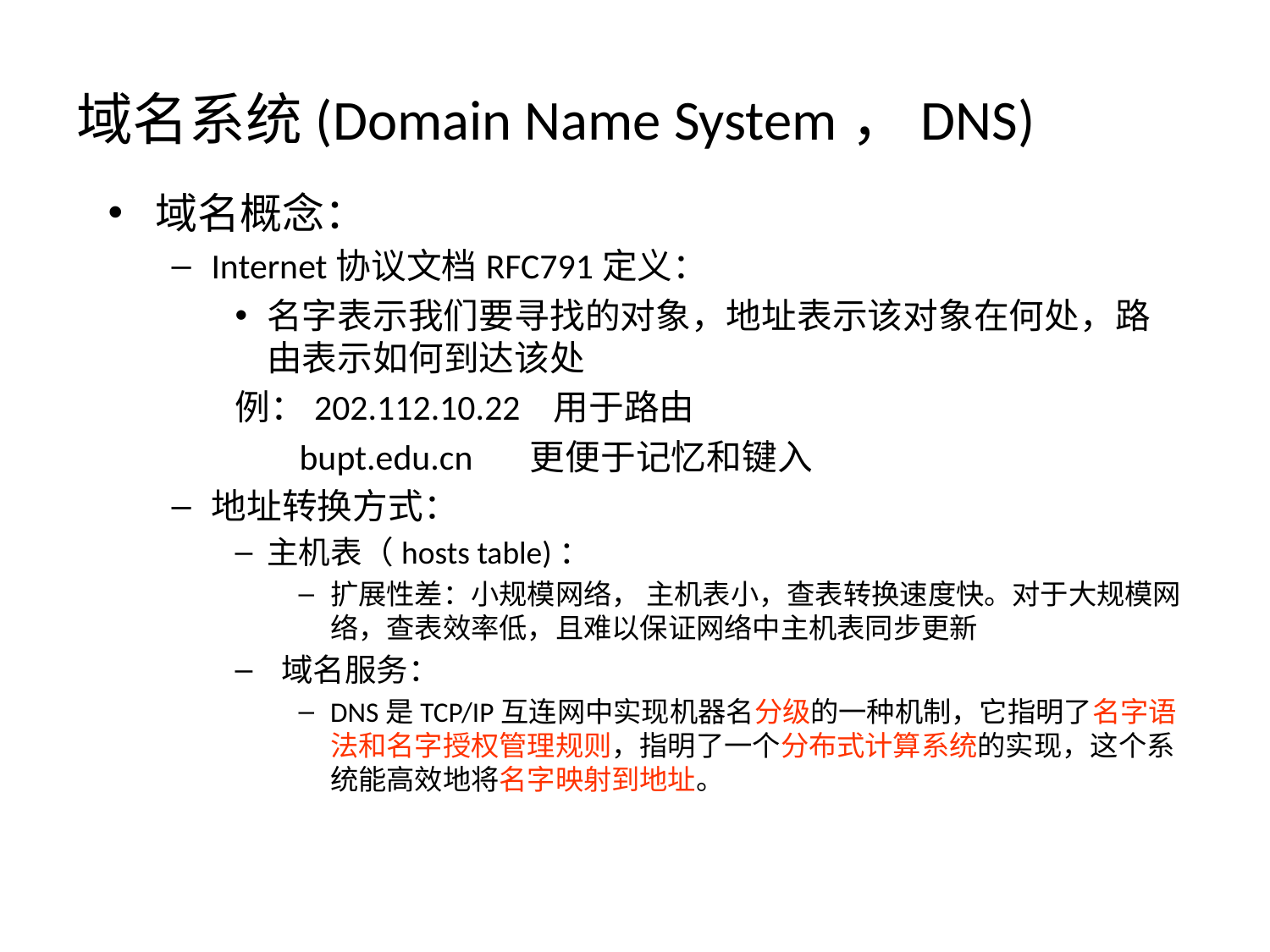

# 域名系统(Domain Name System，DNS)
域名概念：
Internet协议文档RFC791定义：
名字表示我们要寻找的对象，地址表示该对象在何处，路由表示如何到达该处
例：202.112.10.22   用于路由
        bupt.edu.cn      更便于记忆和键入
地址转换方式：
主机表（hosts table)：
扩展性差：小规模网络， 主机表小，查表转换速度快。对于大规模网络，查表效率低，且难以保证网络中主机表同步更新
 域名服务：
DNS是TCP/IP互连网中实现机器名分级的一种机制，它指明了名字语法和名字授权管理规则，指明了一个分布式计算系统的实现，这个系统能高效地将名字映射到地址。